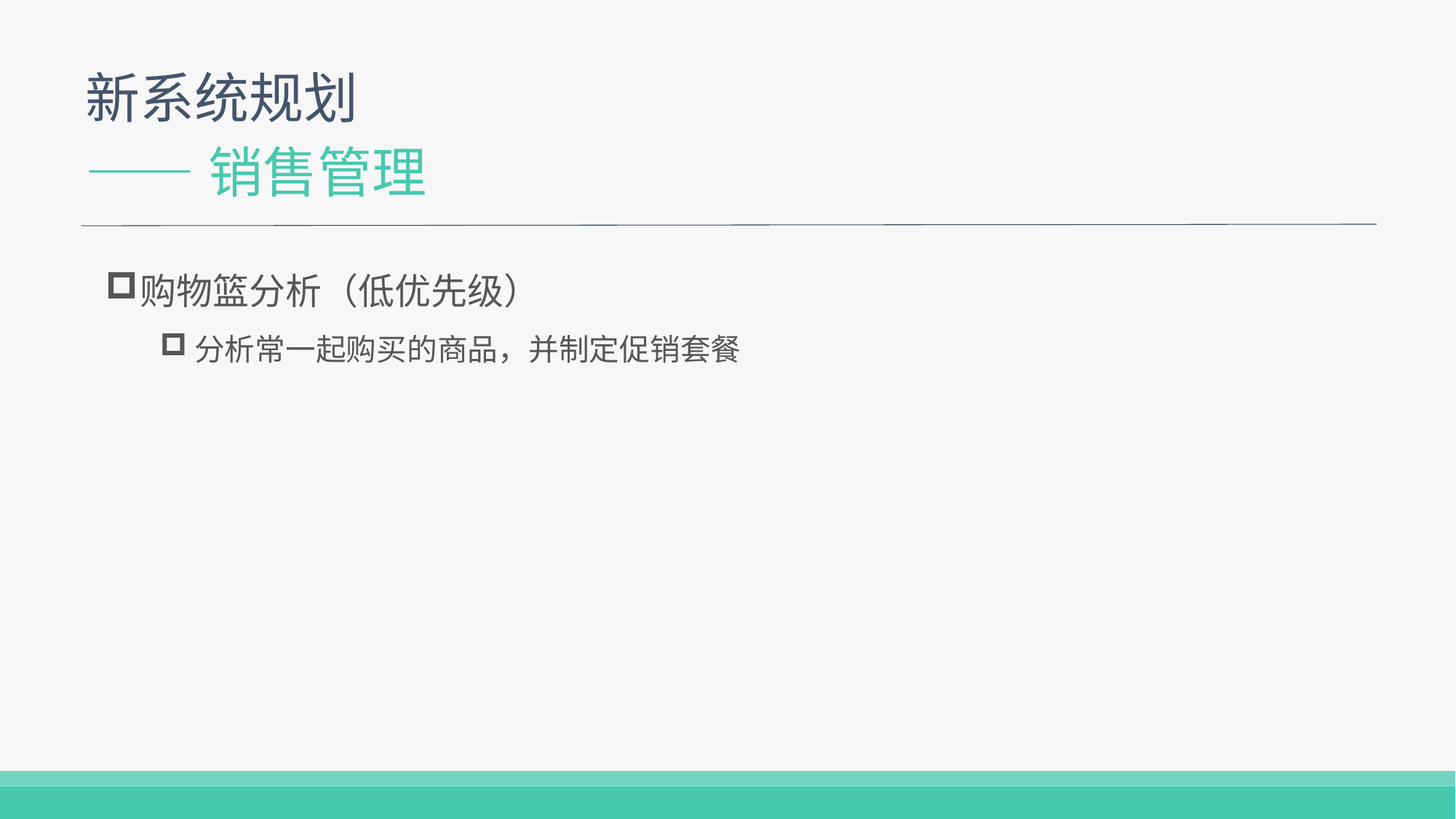

新系统规划
——销售管理
购物篮分析（低优先级）
分析常一起购买的商品，并制定促销套餐